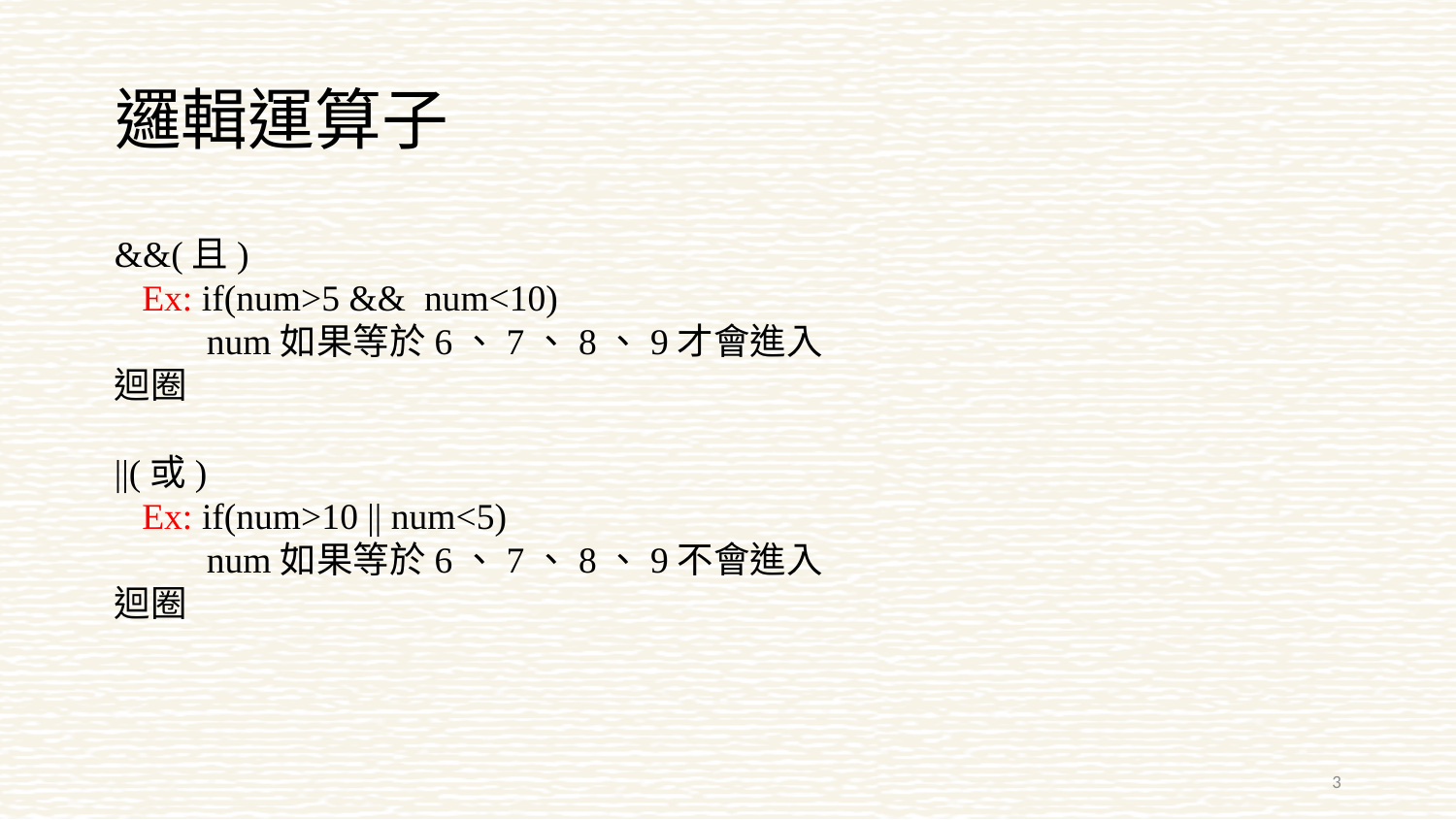

# 邏輯運算子

&&(且)
   Ex: if(num>5 &&  num<10)
          num如果等於6、7、8、9才會進入迴圈

||(或)
   Ex: if(num>10 || num<5)
          num如果等於6、7、8、9不會進入迴圈

3